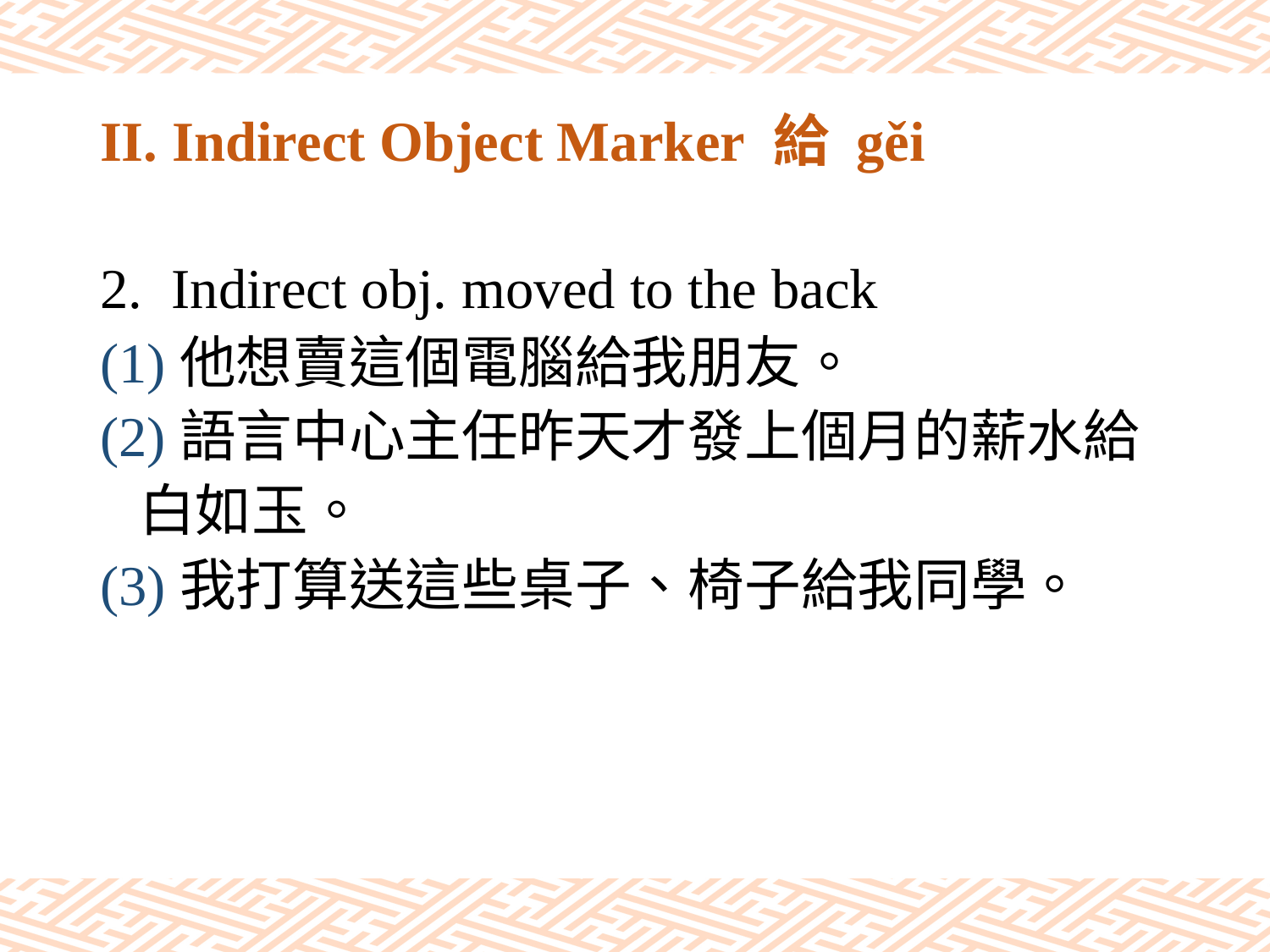

# II. Indirect Object Marker 給 gěi
Indirect obj. moved to the back
(1)他想賣這個電腦給我朋友。
(2)語言中心主任昨天才發上個月的薪水給
  白如玉。
(3)我打算送這些桌子、椅子給我同學。